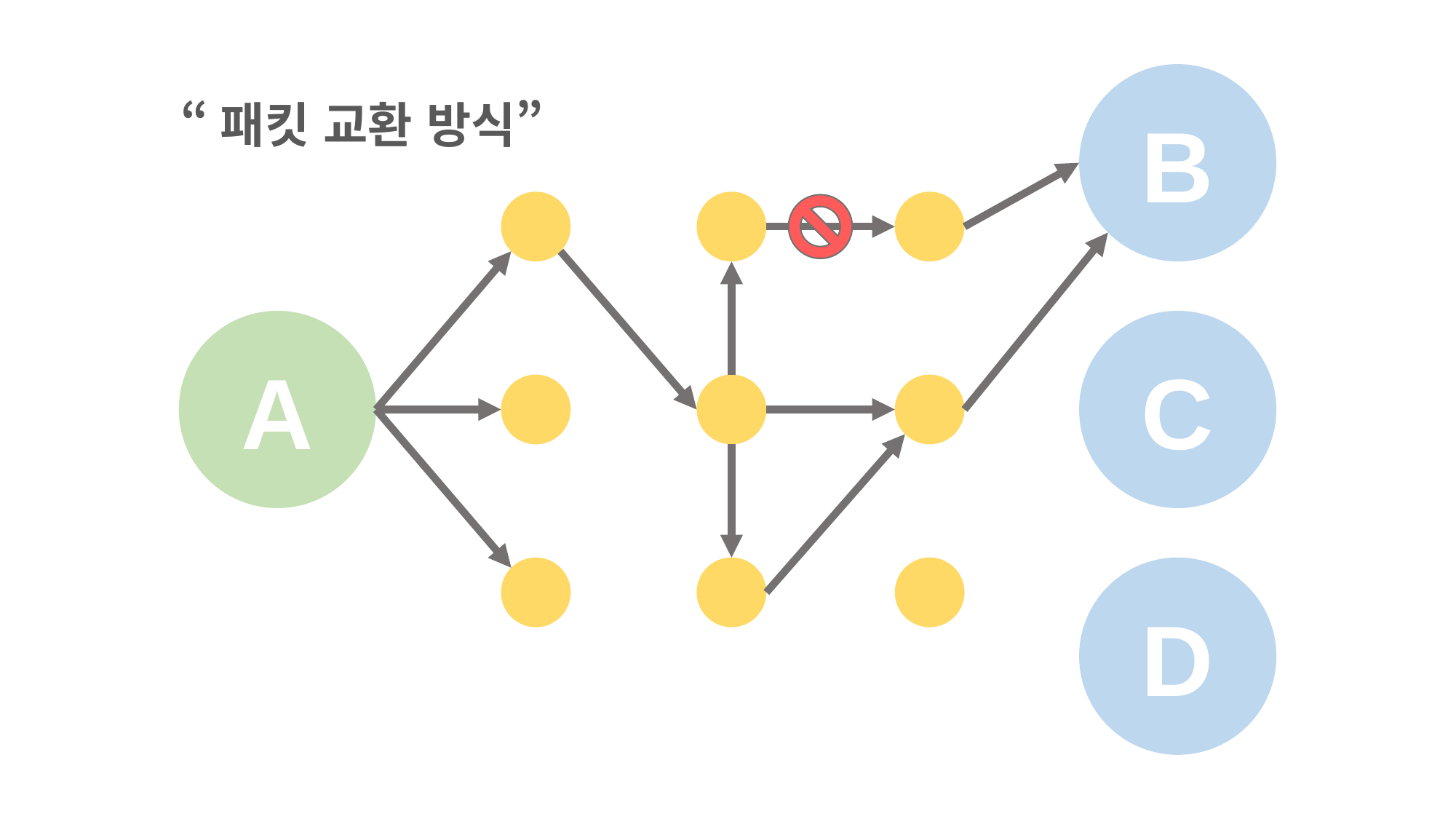

B
# “패킷 교환 방식”

A
C

D